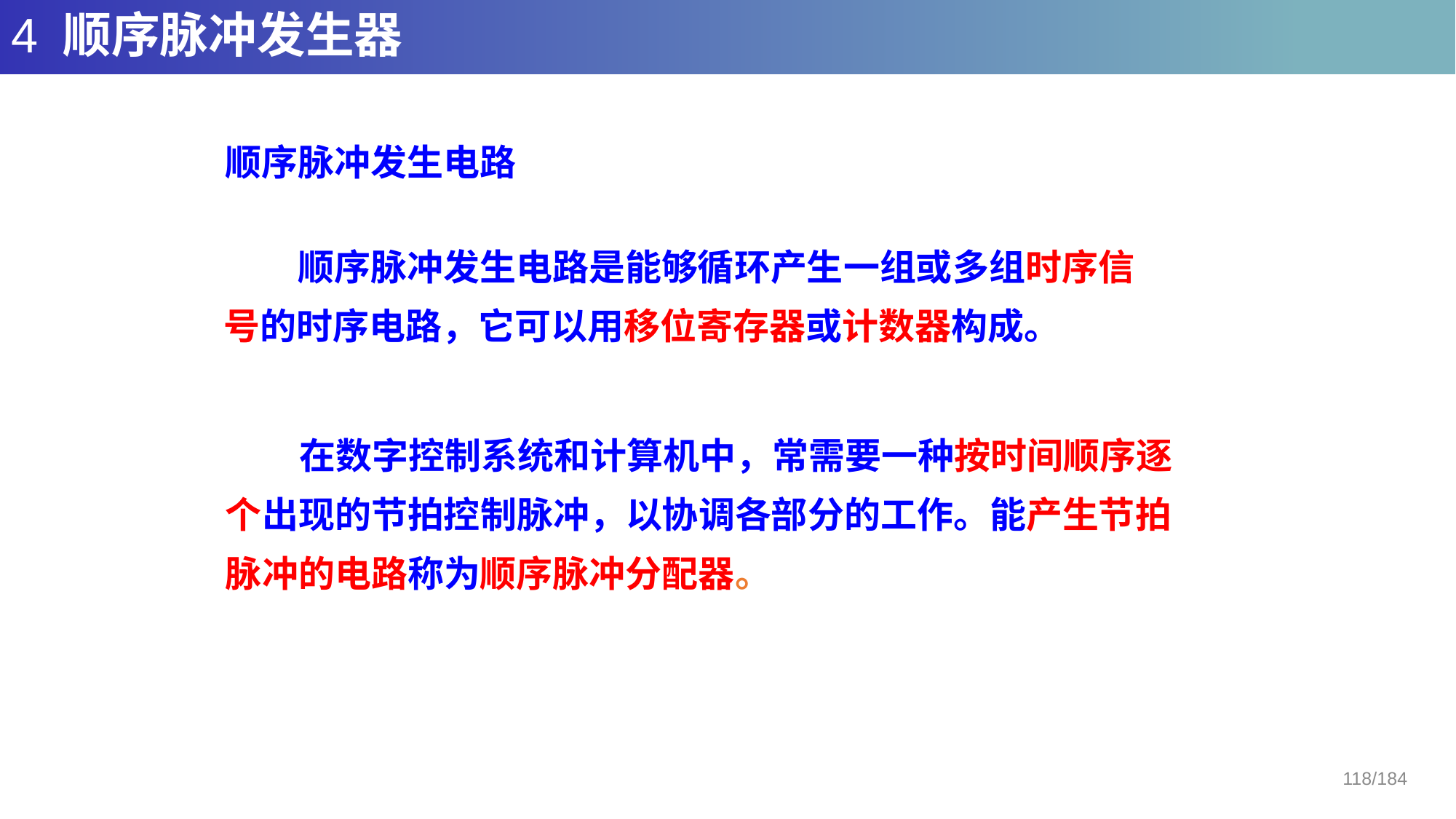

# 4 顺序脉冲发生器
顺序脉冲发生电路
        顺序脉冲发生电路是能够循环产生一组或多组时序信号的时序电路，它可以用移位寄存器或计数器构成。
        在数字控制系统和计算机中，常需要一种按时间顺序逐个出现的节拍控制脉冲，以协调各部分的工作。能产生节拍脉冲的电路称为顺序脉冲分配器。
118/184